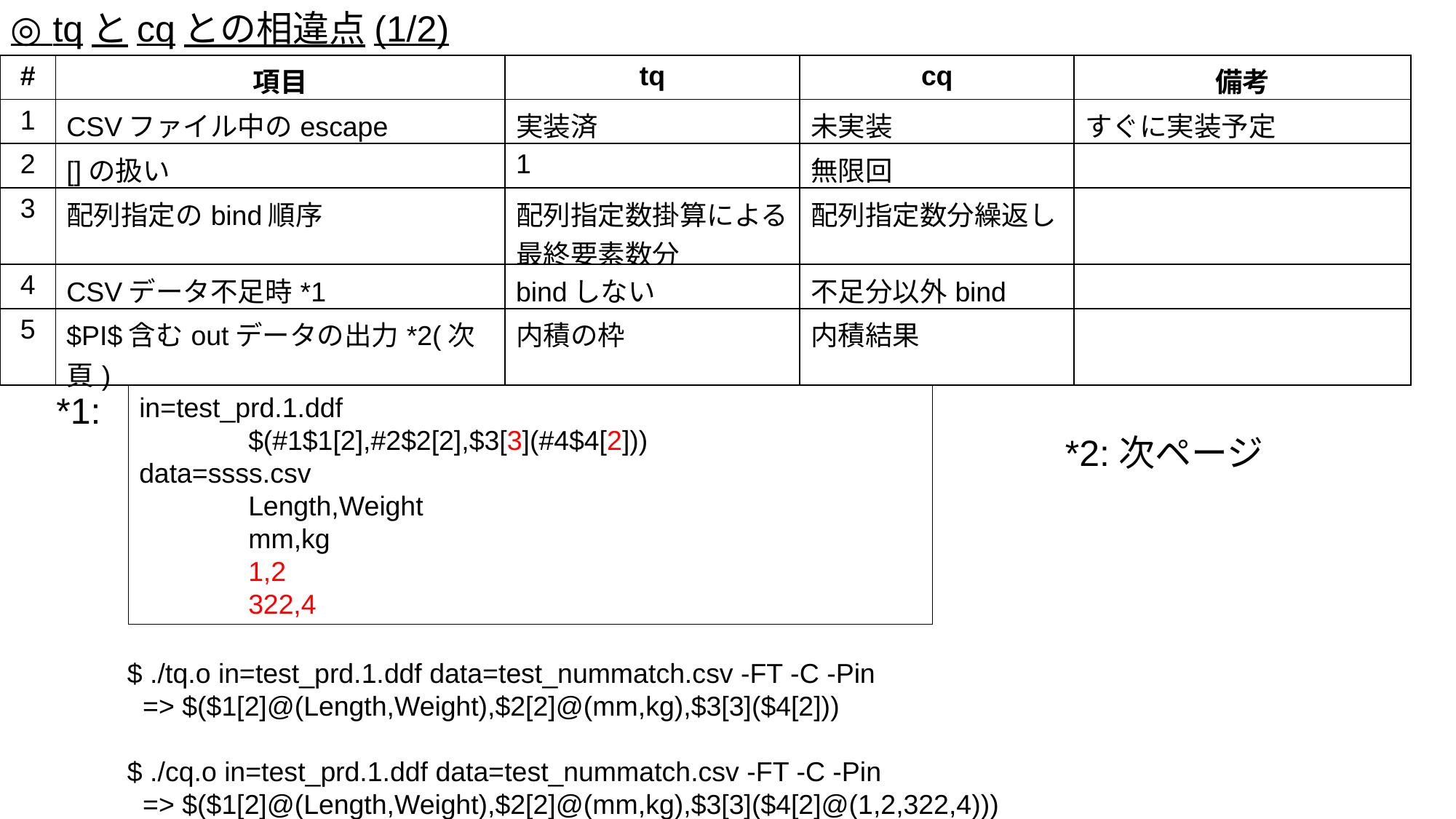

◎ tqとcqとの相違点(1/2)
| # | 項目 | tq | cq | 備考 |
| --- | --- | --- | --- | --- |
| 1 | CSVファイル中のescape | 実装済 | 未実装 | すぐに実装予定 |
| 2 | []の扱い | 1 | 無限回 |  |
| 3 | 配列指定のbind順序 | 配列指定数掛算による最終要素数分 | 配列指定数分繰返し |  |
| 4 | CSVデータ不足時\*1 | bindしない | 不足分以外bind |  |
| 5 | $PI$含むoutデータの出力\*2(次頁) | 内積の枠 | 内積結果 |  |
*1:
in=test_prd.1.ddf
	$(#1$1[2],#2$2[2],$3[3](#4$4[2]))
data=ssss.csv
	Length,Weight
	mm,kg
	1,2
	322,4
*2:次ページ
$ ./tq.o in=test_prd.1.ddf data=test_nummatch.csv -FT -C -Pin
  => $($1[2]@(Length,Weight),$2[2]@(mm,kg),$3[3]($4[2]))

$ ./cq.o in=test_prd.1.ddf data=test_nummatch.csv -FT -C -Pin
  => $($1[2]@(Length,Weight),$2[2]@(mm,kg),$3[3]($4[2]@(1,2,322,4)))